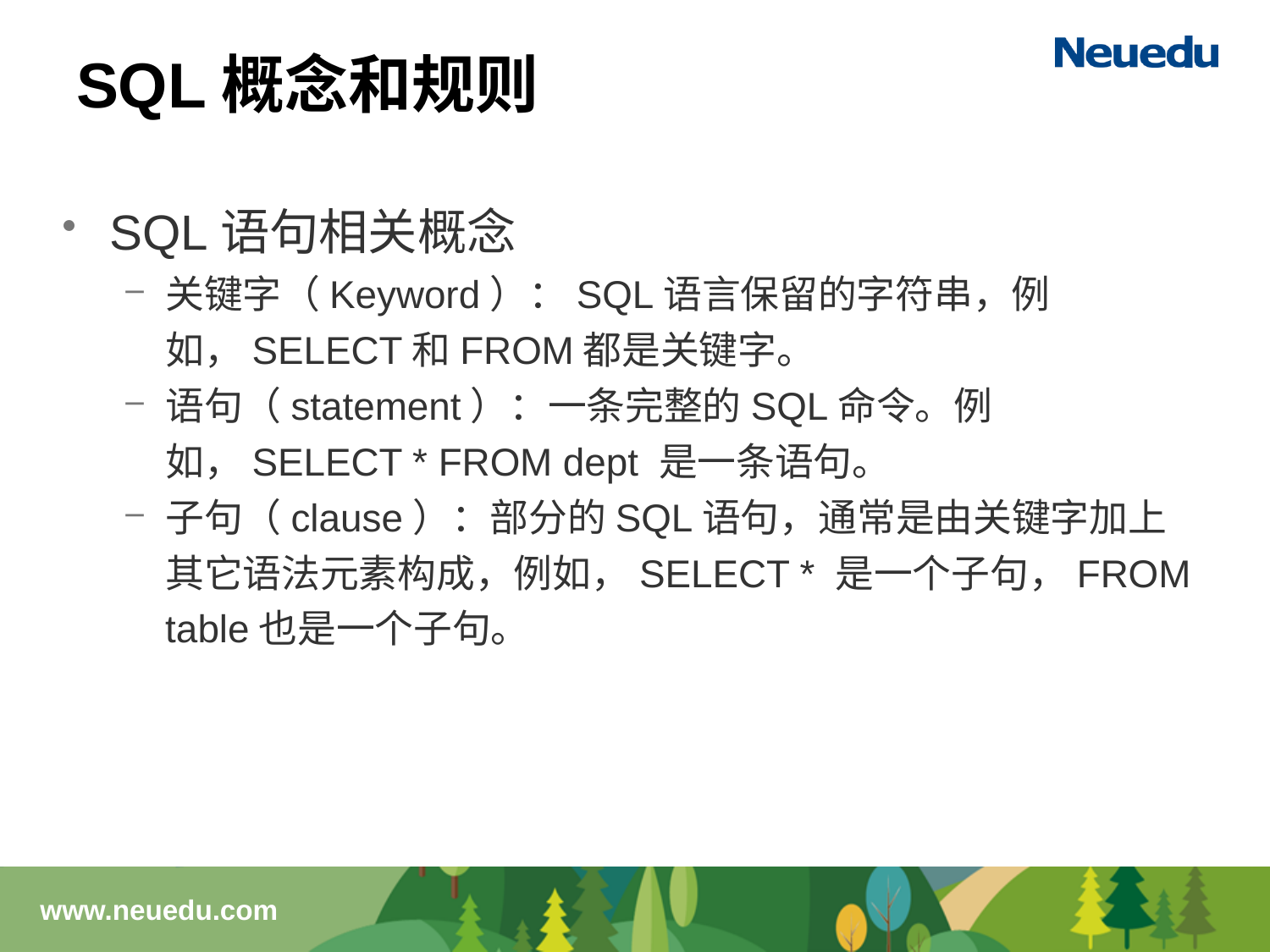

# SQL概念和规则
SQL语句相关概念
关键字（Keyword）：SQL语言保留的字符串，例如，SELECT和FROM都是关键字。
语句（statement）：一条完整的SQL命令。例如，SELECT * FROM dept 是一条语句。
子句（clause）：部分的SQL语句，通常是由关键字加上其它语法元素构成，例如，SELECT * 是一个子句，FROM table也是一个子句。